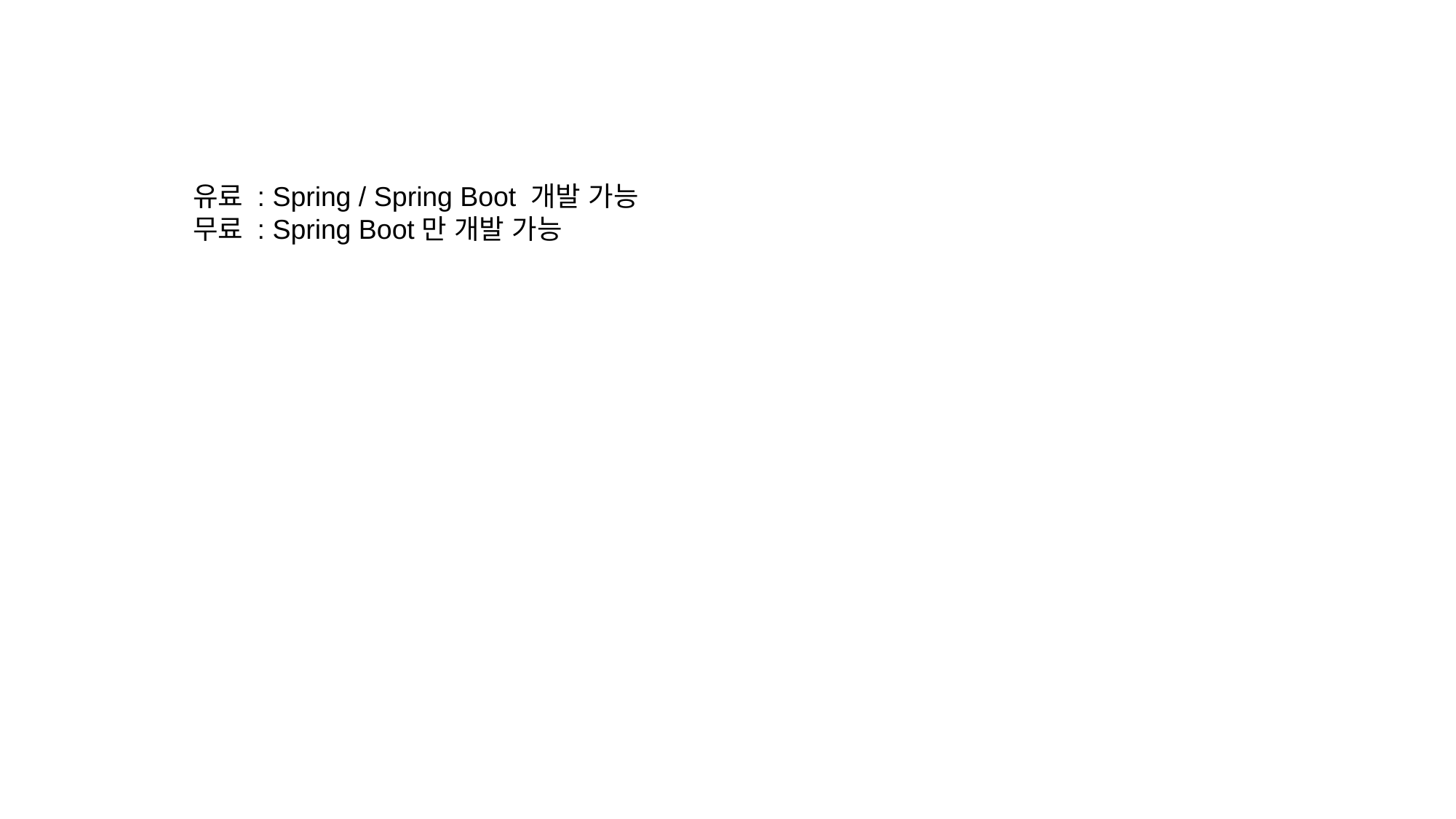

유료 : Spring / Spring Boot 개발 가능
무료 : Spring Boot만 개발 가능